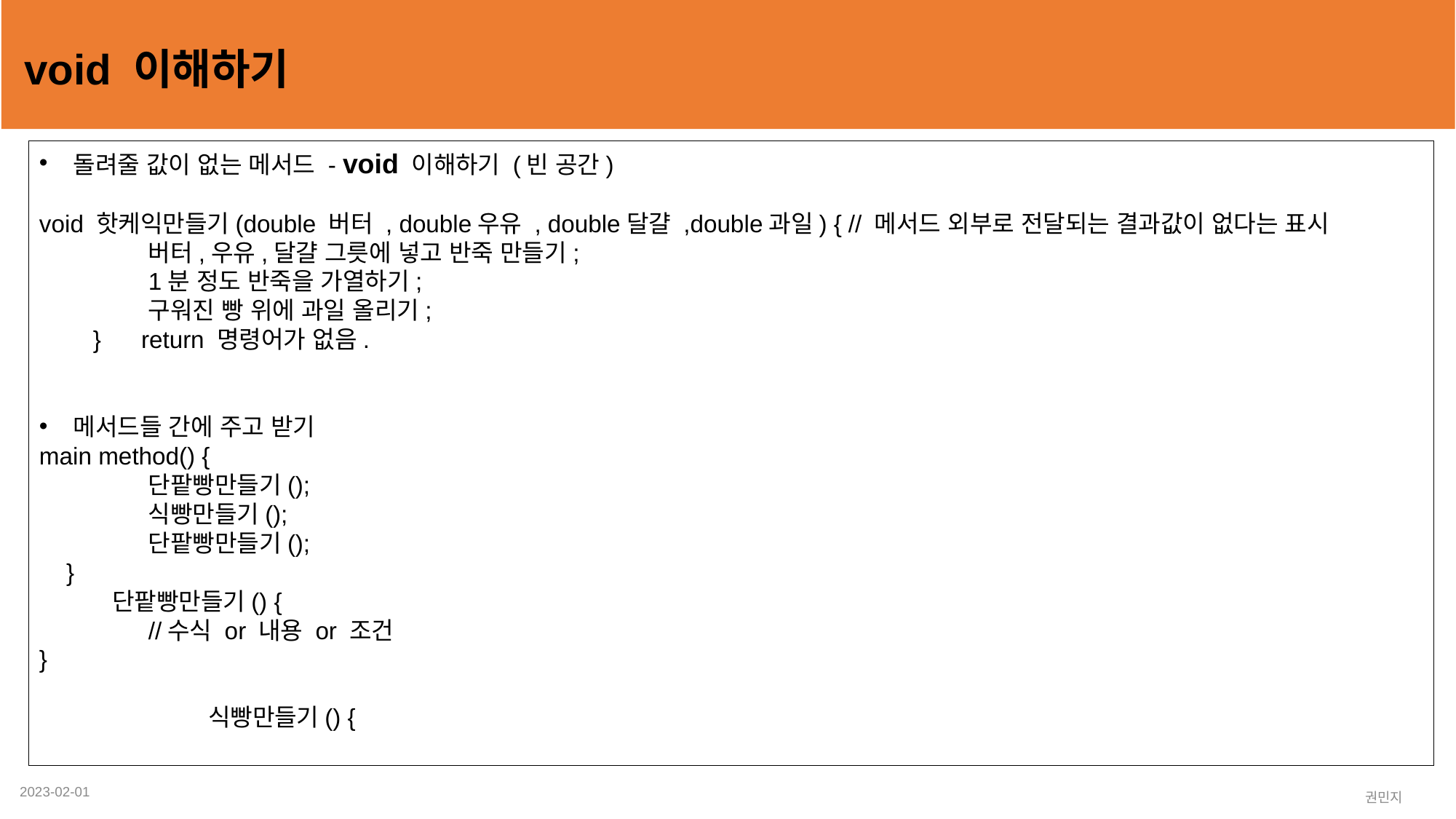

void 이해하기
돌려줄 값이 없는 메서드 - void 이해하기 (빈 공간)

void 핫케익만들기(double 버터 , double우유 , double달걀 ,double과일) { // 메서드 외부로 전달되는 결과값이 없다는 표시
	버터,우유,달걀 그릇에 넣고 반죽 만들기;
	1분 정도 반죽을 가열하기;
	구워진 빵 위에 과일 올리기;
        }      return 명령어가 없음.

메서드들 간에 주고 받기
main method() {
	단팥빵만들기();
	식빵만들기();
	단팥빵만들기();
    }
          단팥빵만들기() {
 	//수식 or 내용 or 조건
}

  	        식빵만들기() {

2023-02-01
권민지